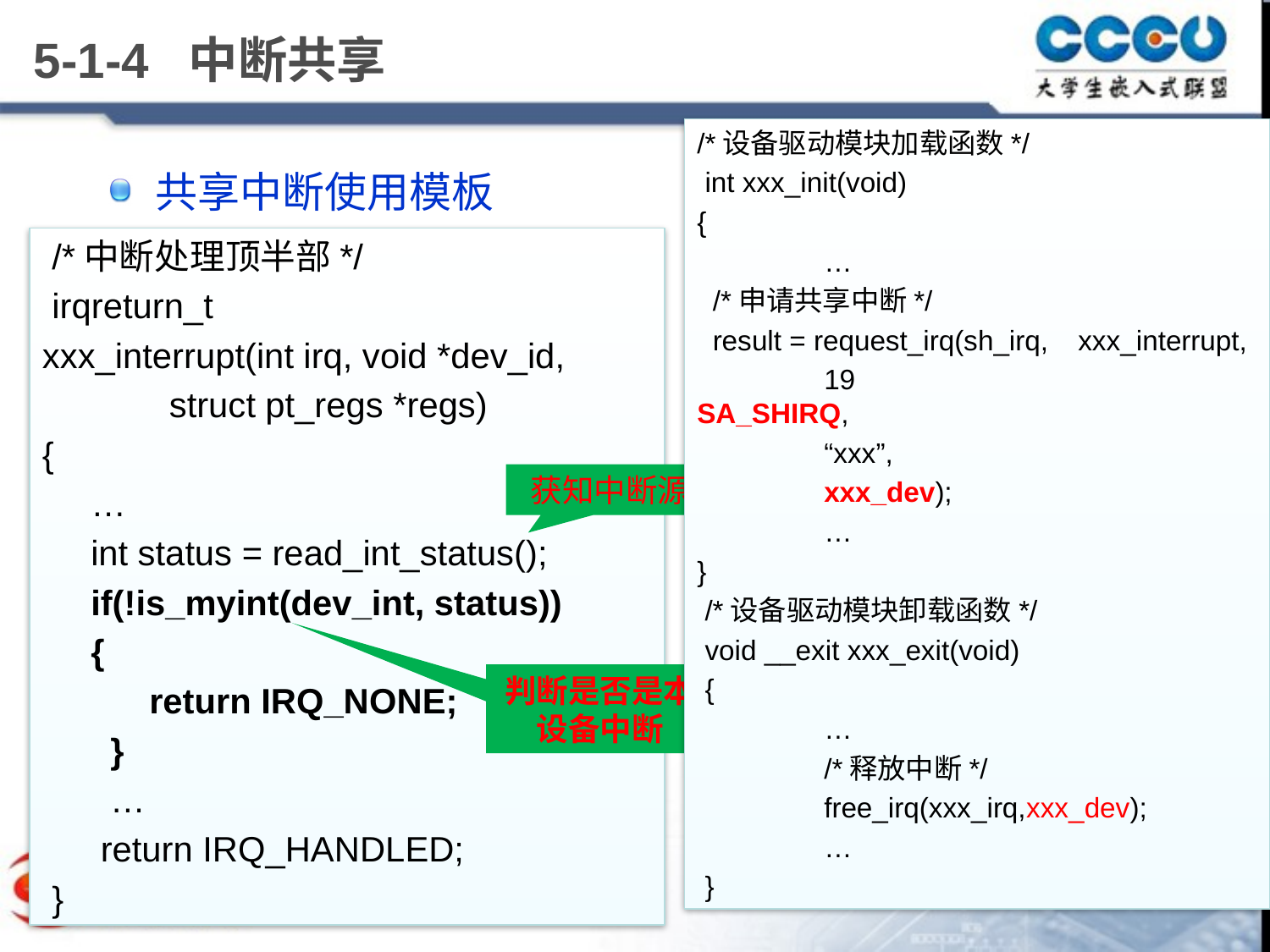

# 5-1-4  中断共享
/*设备驱动模块加载函数*/
 int xxx_init(void)
{
  	…
  /*申请共享中断*/
  result = request_irq(sh_irq, 	xxx_interrupt,
	19		             	SA_SHIRQ,
	“xxx”,
	xxx_dev);
	…
}
 /*设备驱动模块卸载函数*/
 void __exit xxx_exit(void)
 {
 	…
 	/*释放中断*/
 	free_irq(xxx_irq,xxx_dev);
	…
 }
共享中断使用模板
 /*中断处理顶半部*/
 irqreturn_t
xxx_interrupt(int irq, void *dev_id,
	struct pt_regs *regs)
{
     …
     int status = read_int_status();
     if(!is_myint(dev_int, status))
     {
           return IRQ_NONE;
       }
       …
      return IRQ_HANDLED;
 }
获知中断源
判断是否是本设备中断